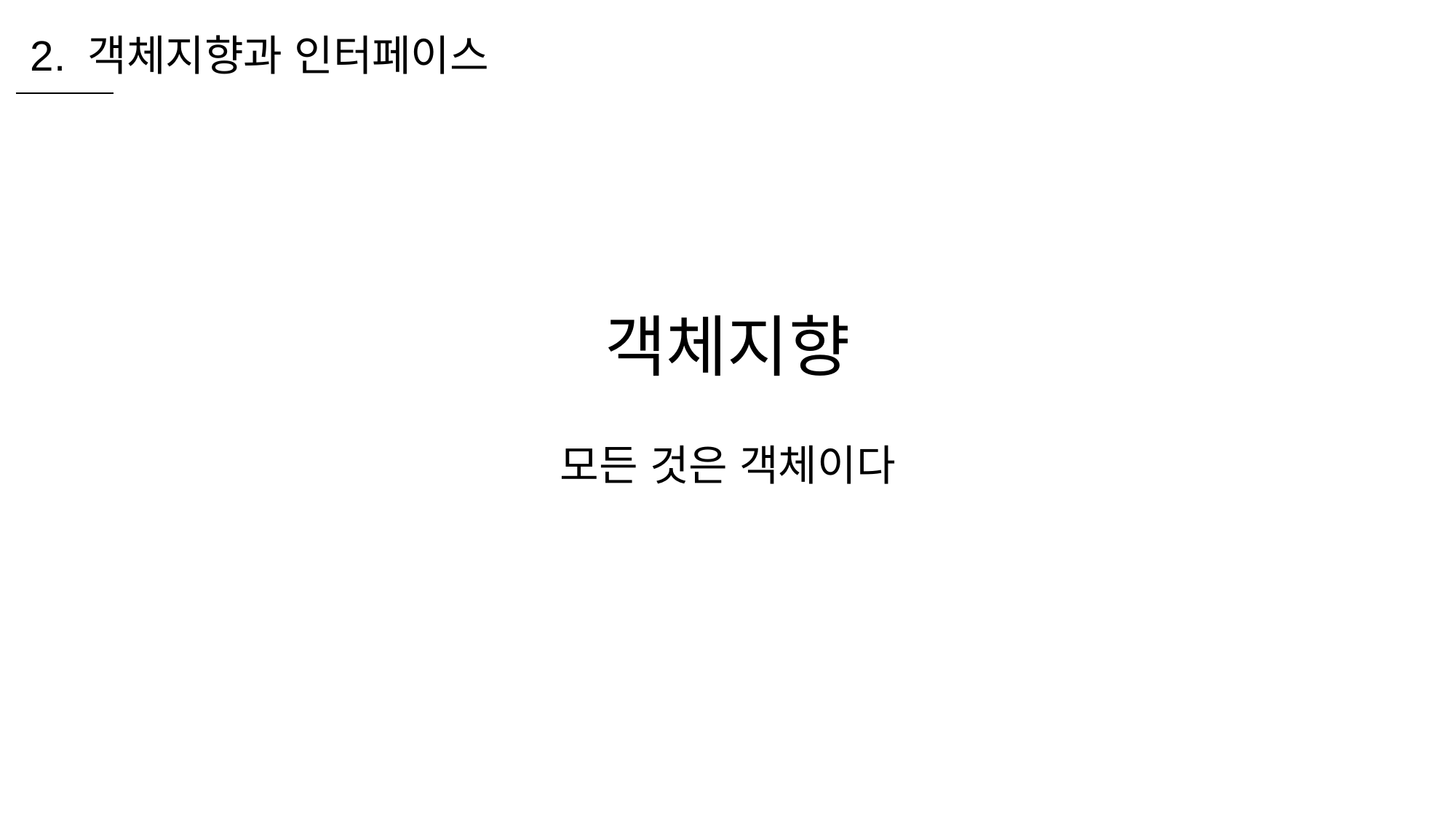

2. 객체지향과 인터페이스
객체지향
모든 것은 객체이다